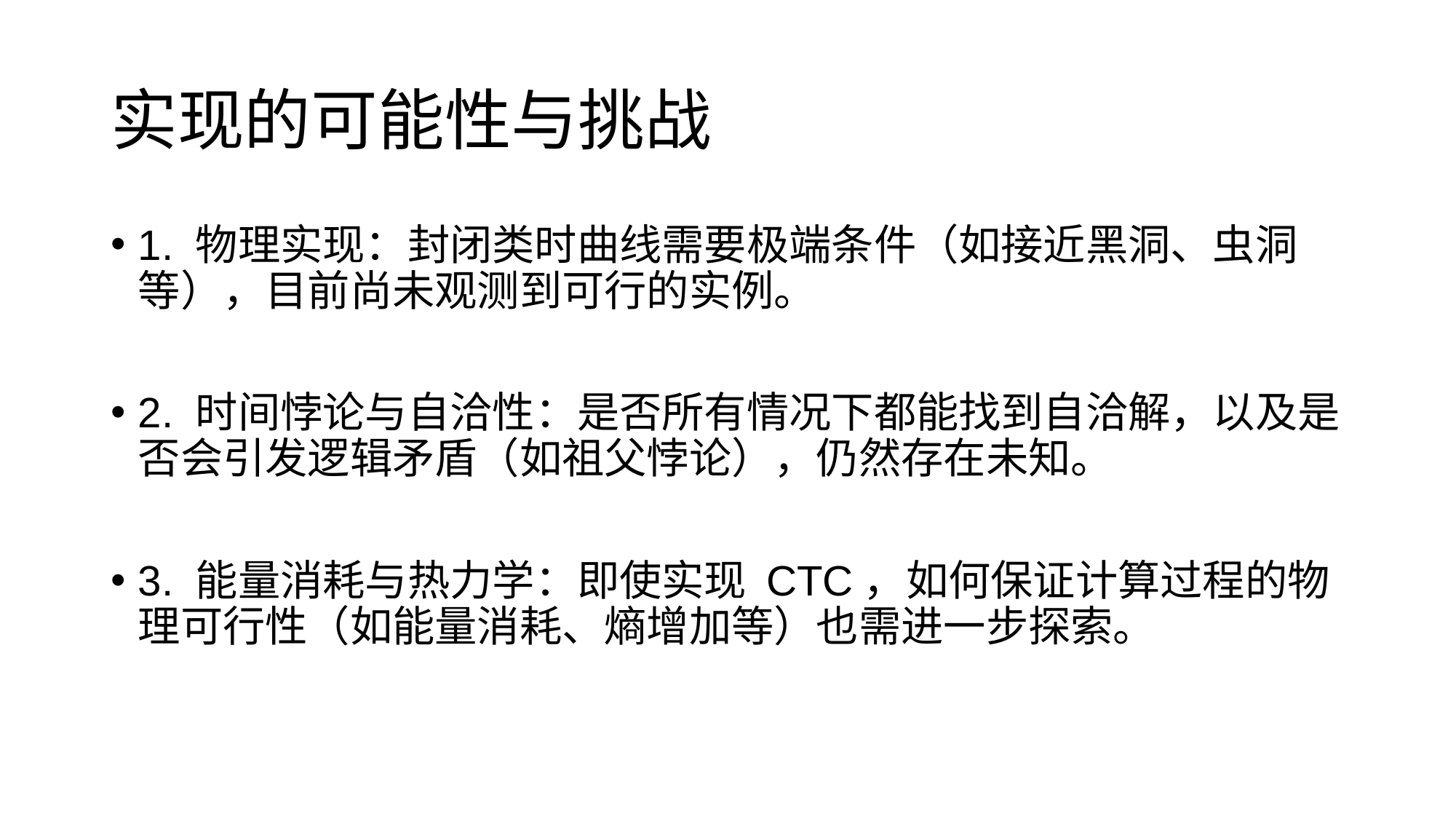

# 实现的可能性与挑战
1. 物理实现：封闭类时曲线需要极端条件（如接近黑洞、虫洞等），目前尚未观测到可行的实例。

2. 时间悖论与自洽性：是否所有情况下都能找到自洽解，以及是否会引发逻辑矛盾（如祖父悖论），仍然存在未知。

3. 能量消耗与热力学：即使实现 CTC，如何保证计算过程的物理可行性（如能量消耗、熵增加等）也需进一步探索。